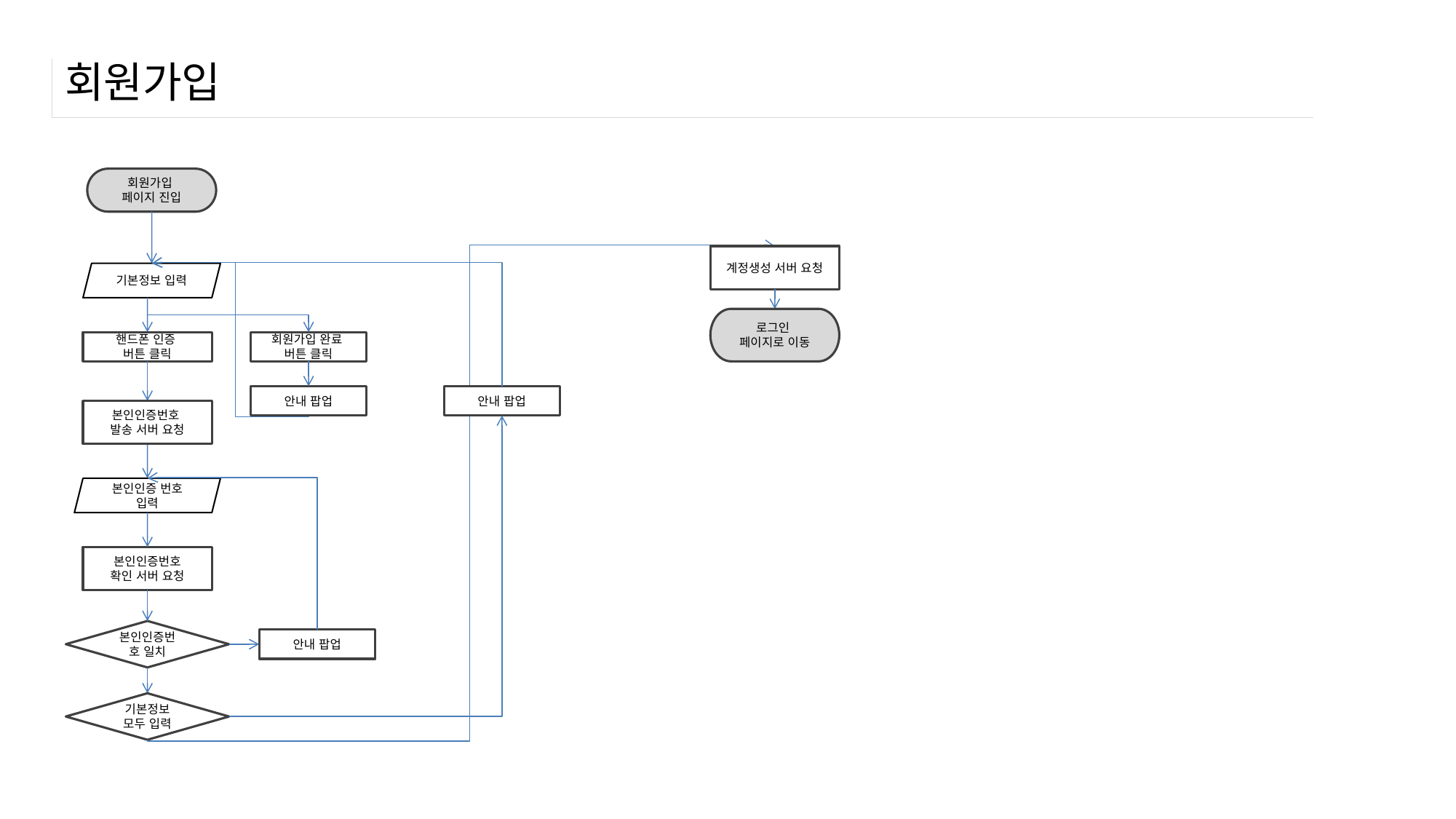

# 회원가입
회원가입
페이지 진입
계정생성 서버 요청
기본정보 입력
로그인
페이지로 이동
핸드폰 인증
버튼 클릭
회원가입 완료
버튼 클릭
안내 팝업
안내 팝업
본인인증번호
발송 서버 요청
본인인증 번호 입력
본인인증번호
확인 서버 요청
본인인증번호 일치
안내 팝업
기본정보 모두 입력